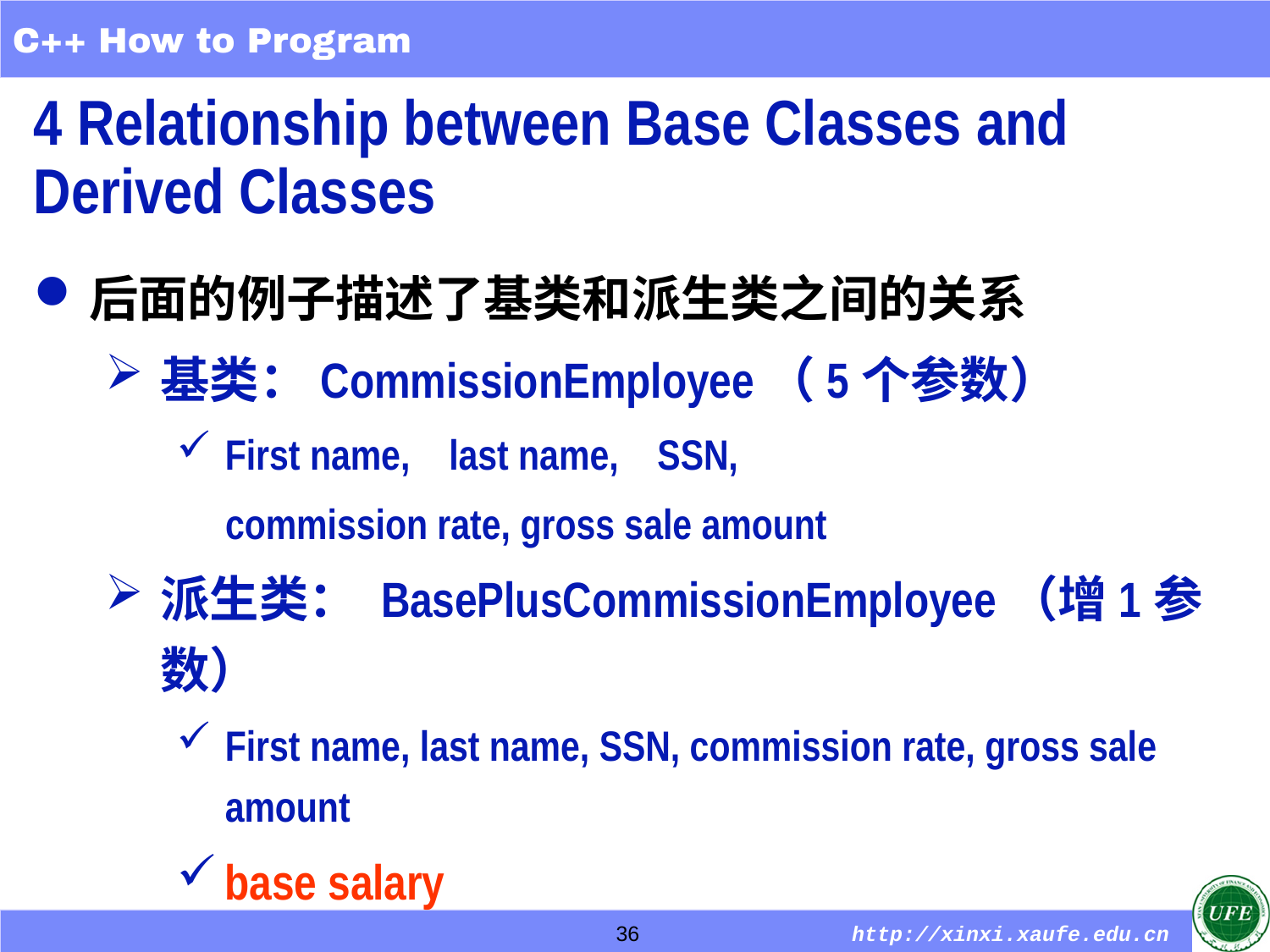

4 Relationship between Base Classes and Derived Classes
后面的例子描述了基类和派生类之间的关系
基类：CommissionEmployee（5个参数）
First name,    last name,    SSN,
     commission rate, gross sale amount
派生类： BasePlusCommissionEmployee（增1参数）
First name, last name, SSN, commission rate, gross sale amount
base salary
36